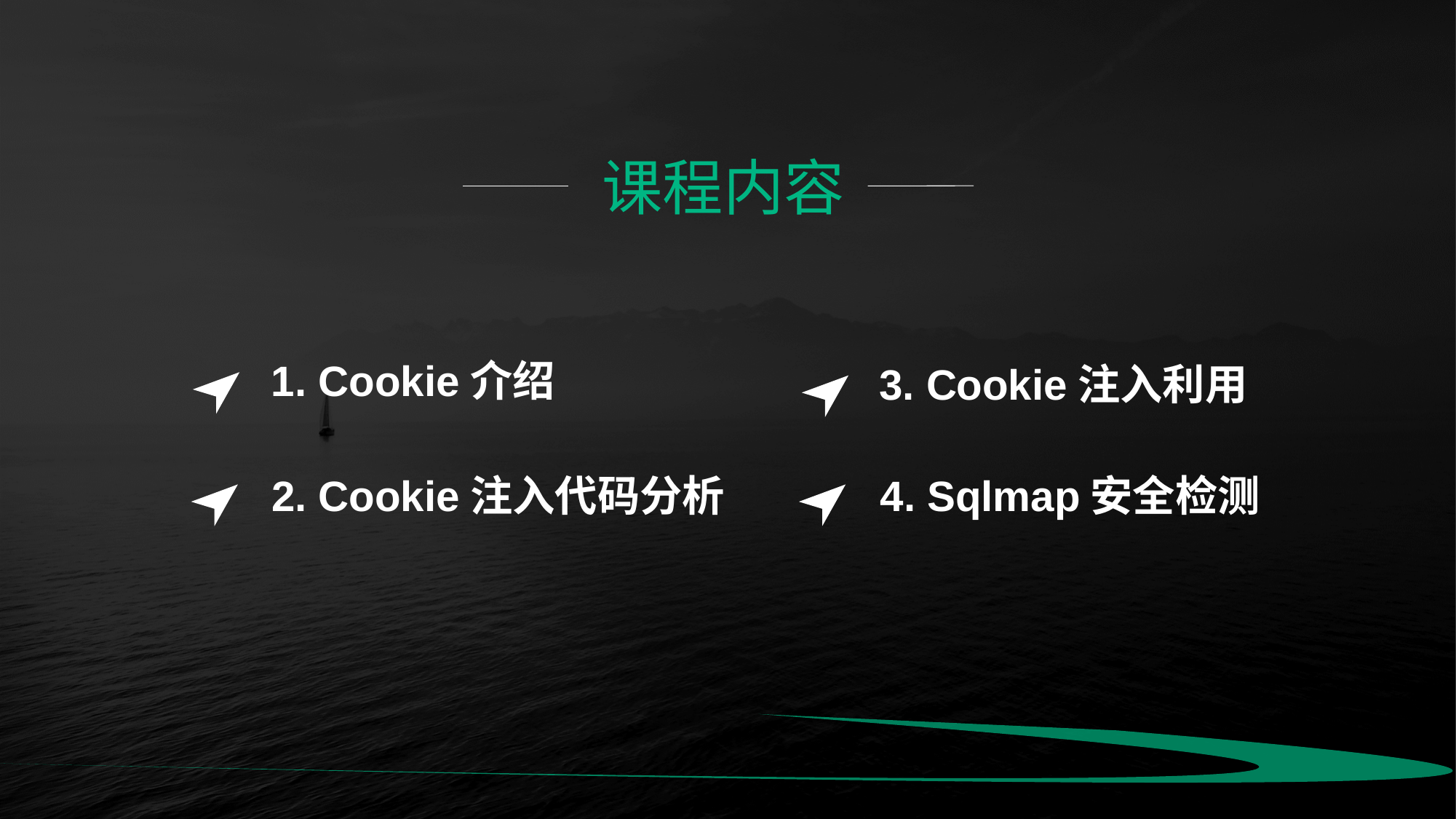

课程内容
1. Cookie介绍

2. Cookie注入代码分析

3. Cookie注入利用

4. Sqlmap安全检测